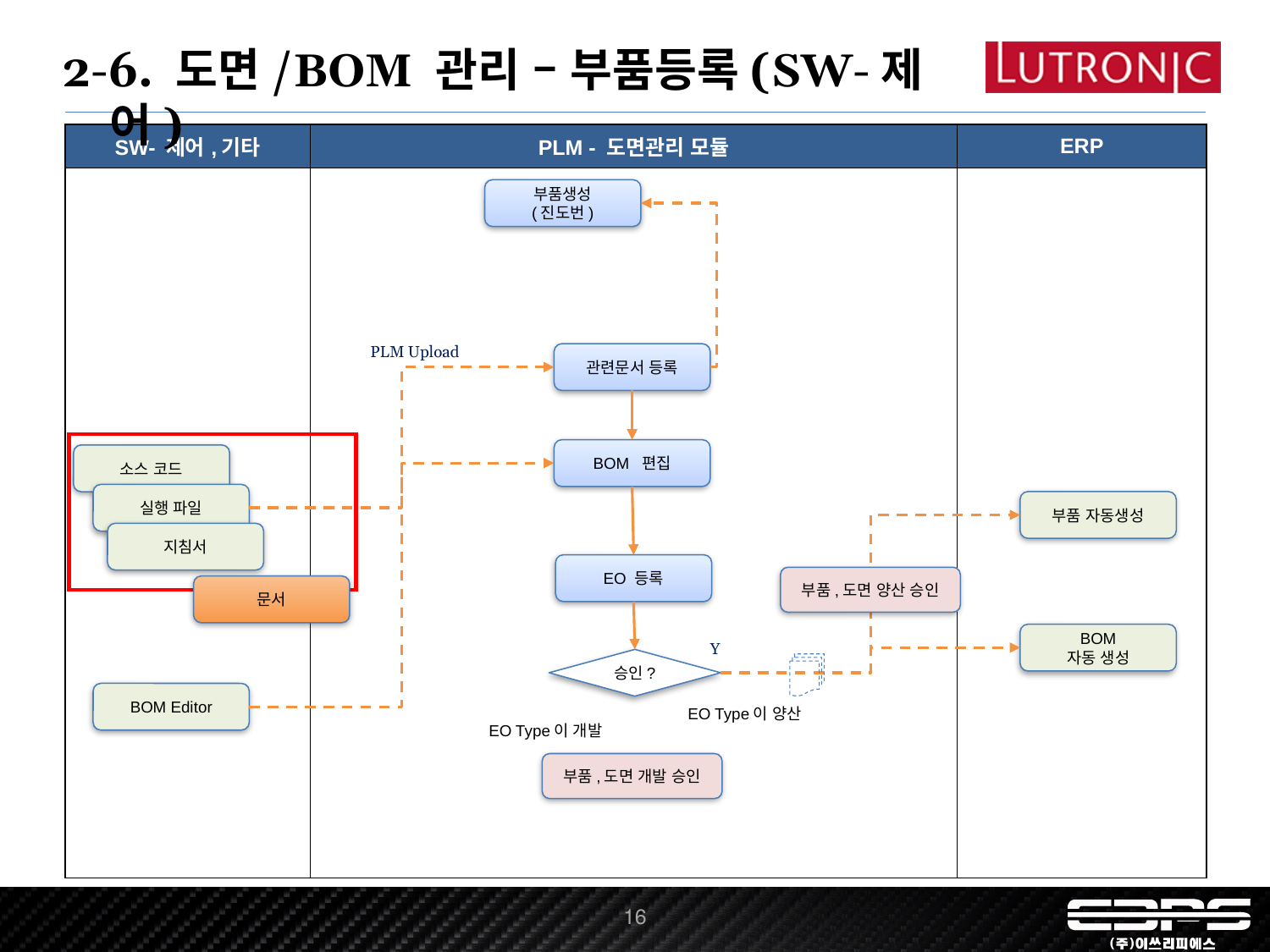

2-6. 도면/BOM 관리 – 부품등록(SW-제어)
| SW- 제어,기타 | PLM - 도면관리 모듈 | ERP |
| --- | --- | --- |
|  |  |  |
부품생성
(진도번)
PLM Upload
관련문서 등록

BOM  편집
소스 코드
실행 파일
부품 자동생성
지침서
EO 등록
부품,도면 양산 승인
문서
BOM
자동 생성
Y
승인?

BOM Editor
EO Type이 양산
EO Type이 개발
부품,도면 개발 승인